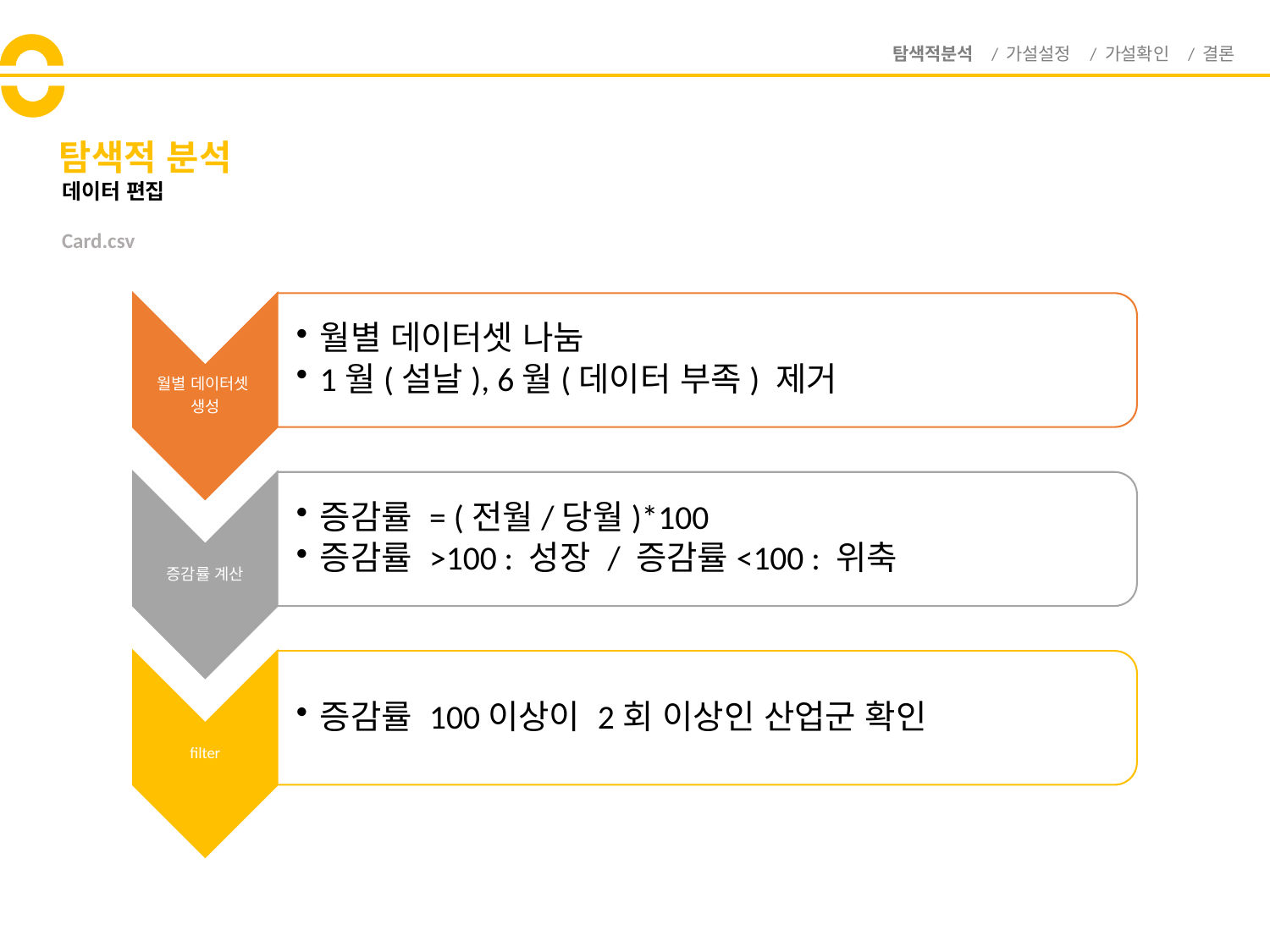

탐색적분석   / 가설설정   / 가설확인   / 결론

# 탐색적 분석
데이터 편집
Card.csv
월별 데이터셋
생성
월별 데이터셋 나눔
1월(설날), 6월(데이터 부족) 제거
증감률 계산
증감률 = (전월/당월)*100
증감률 >100 : 성장 / 증감률<100 : 위축
filter
증감률 100이상이 2회 이상인 산업군 확인